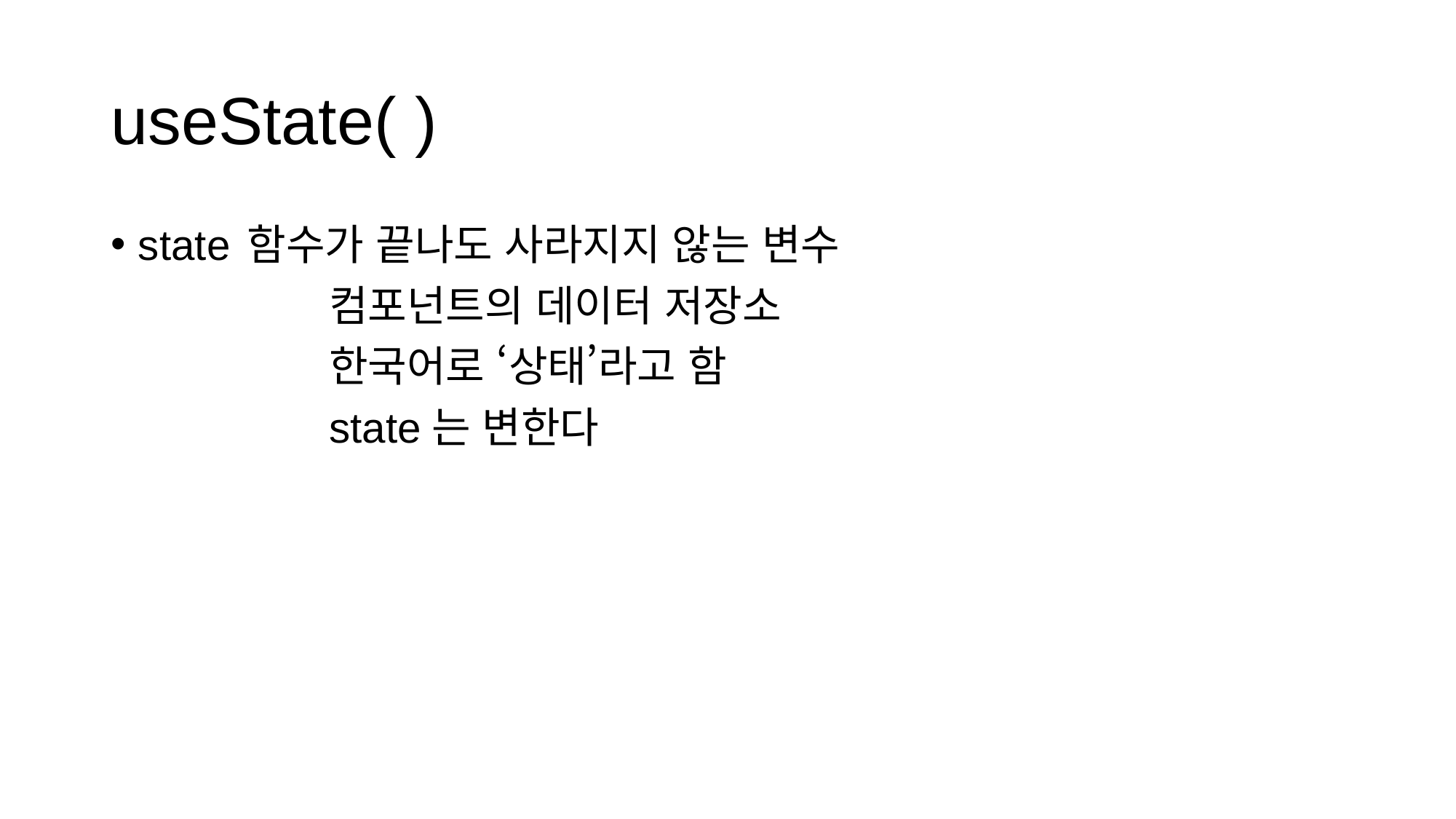

# useState( )
state	함수가 끝나도 사라지지 않는 변수
		컴포넌트의 데이터 저장소
		한국어로 ‘상태’라고 함
		state는 변한다